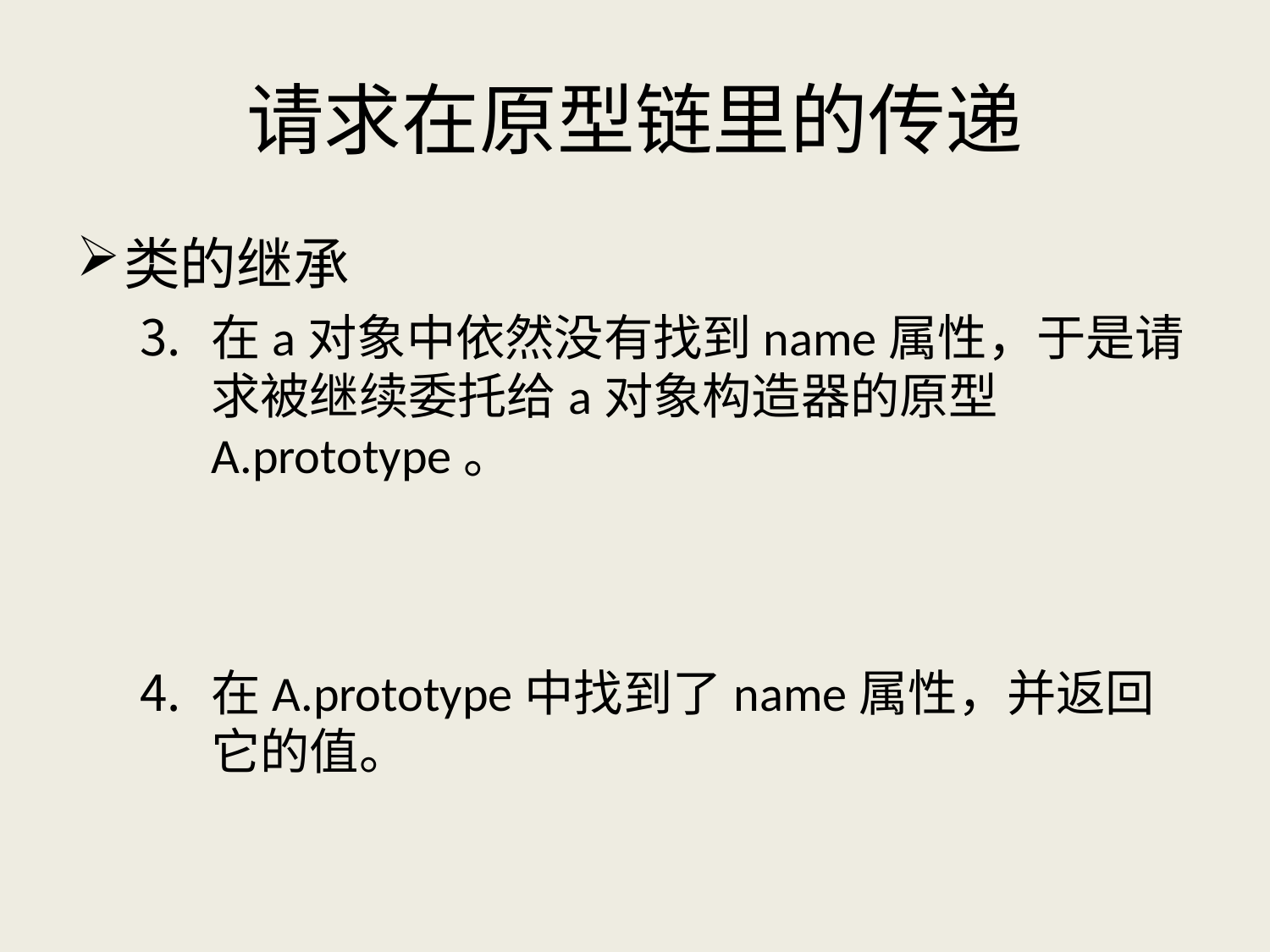

# 请求在原型链里的传递
类的继承
在a对象中依然没有找到name属性，于是请求被继续委托给a对象构造器的原型A.prototype。

在A.prototype中找到了name属性，并返回它的值。